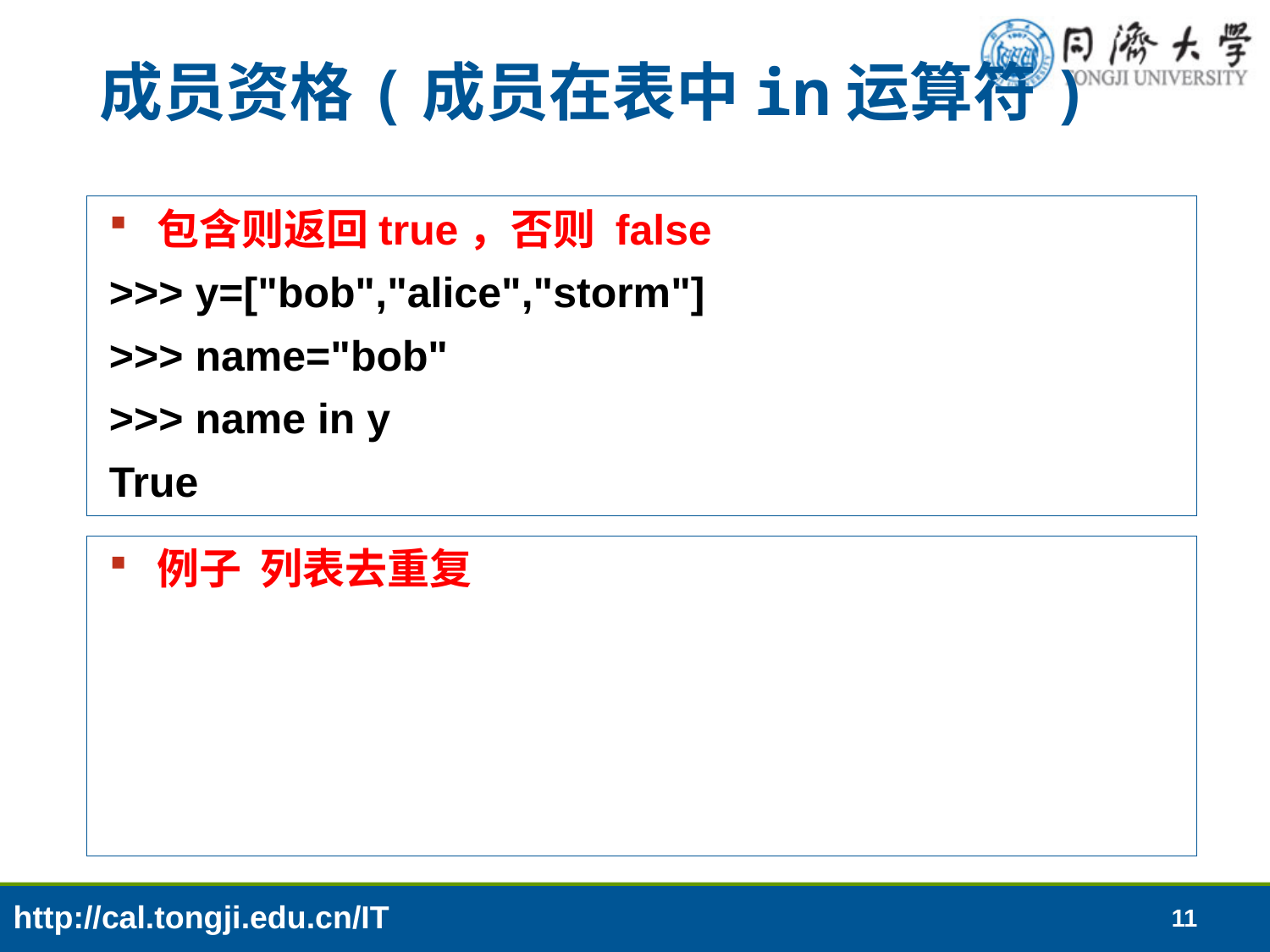

# 成员资格(成员在表中in运算符)
包含则返回true，否则 false
>>> y=["bob","alice","storm"]
>>> name="bob"
>>> name in y
True
例子  列表去重复